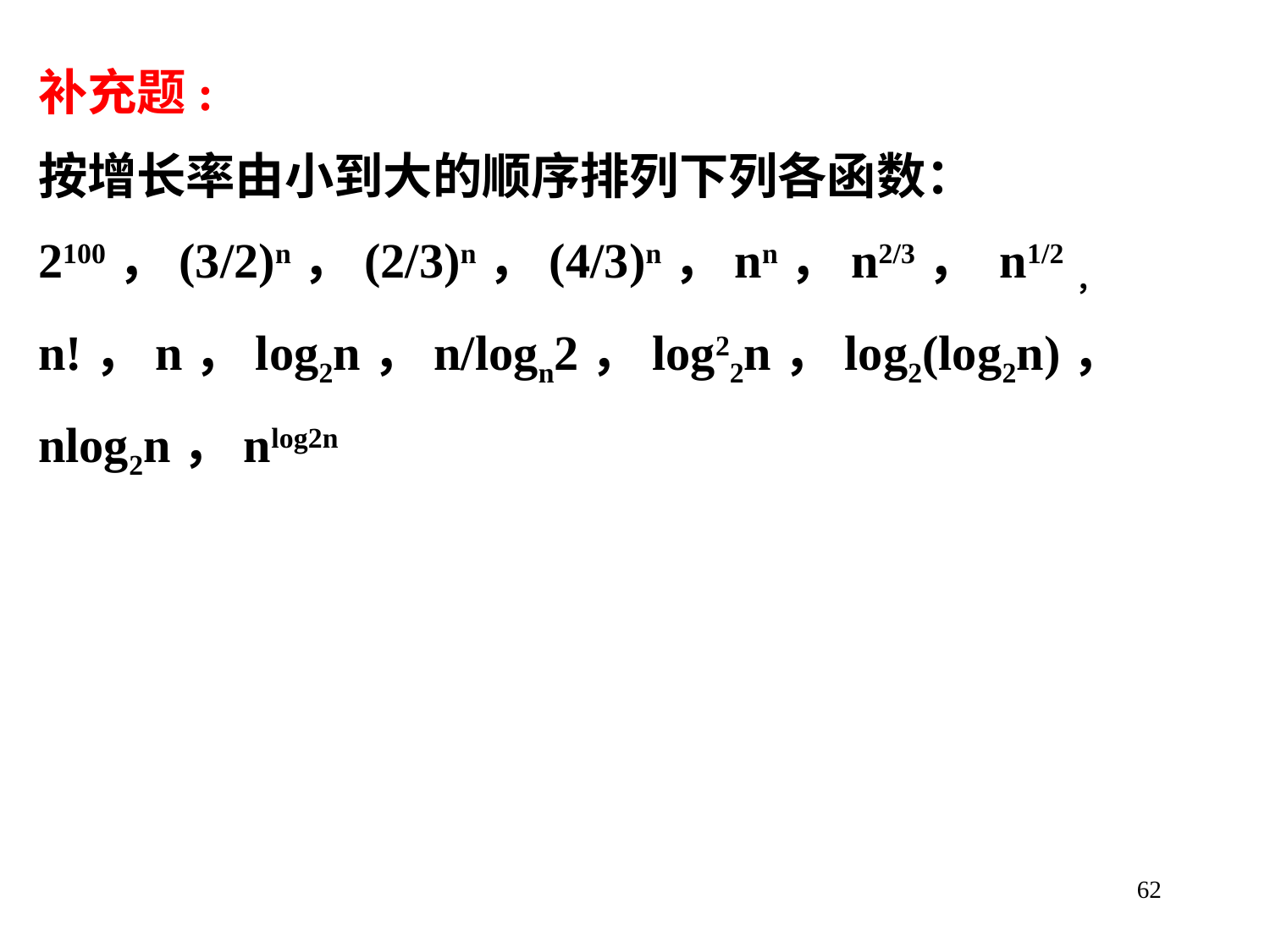

补充题:
按增长率由小到大的顺序排列下列各函数：
2100，(3/2)n，(2/3)n，(4/3)n，nn，n2/3， n1/2，
n!，n，log2n，n/logn2，log22n，log2(log2n)，
nlog2n，nlog2n

62